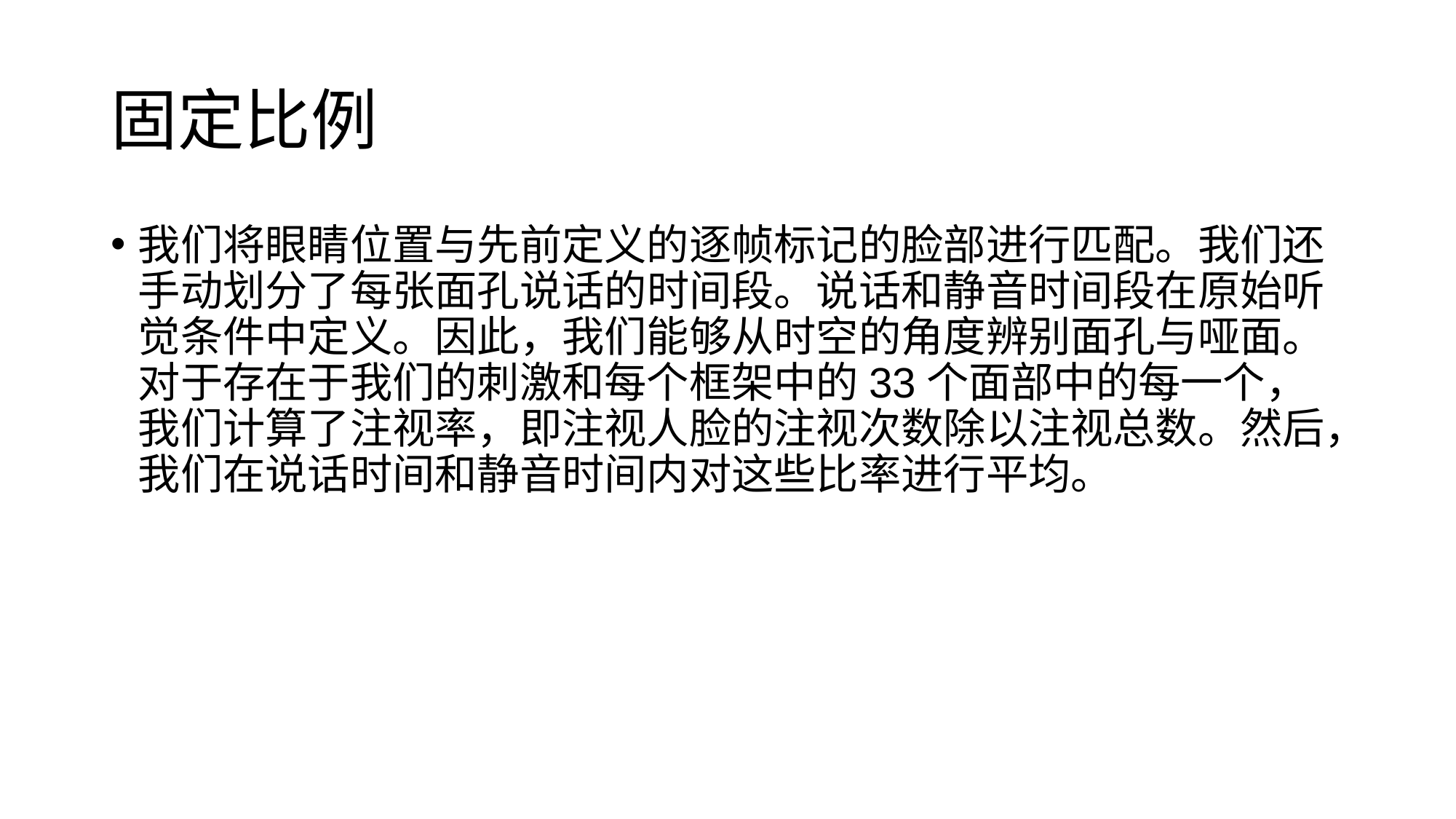

# 固定比例
我们将眼睛位置与先前定义的逐帧标记的脸部进行匹配。我们还手动划分了每张面孔说话的时间段。说话和静音时间段在原始听觉条件中定义。因此，我们能够从时空的角度辨别面孔与哑面。对于存在于我们的刺激和每个框架中的33个面部中的每一个，我们计算了注视率，即注视人脸的注视次数除以注视总数。然后，我们在说话时间和静音时间内对这些比率进行平均。